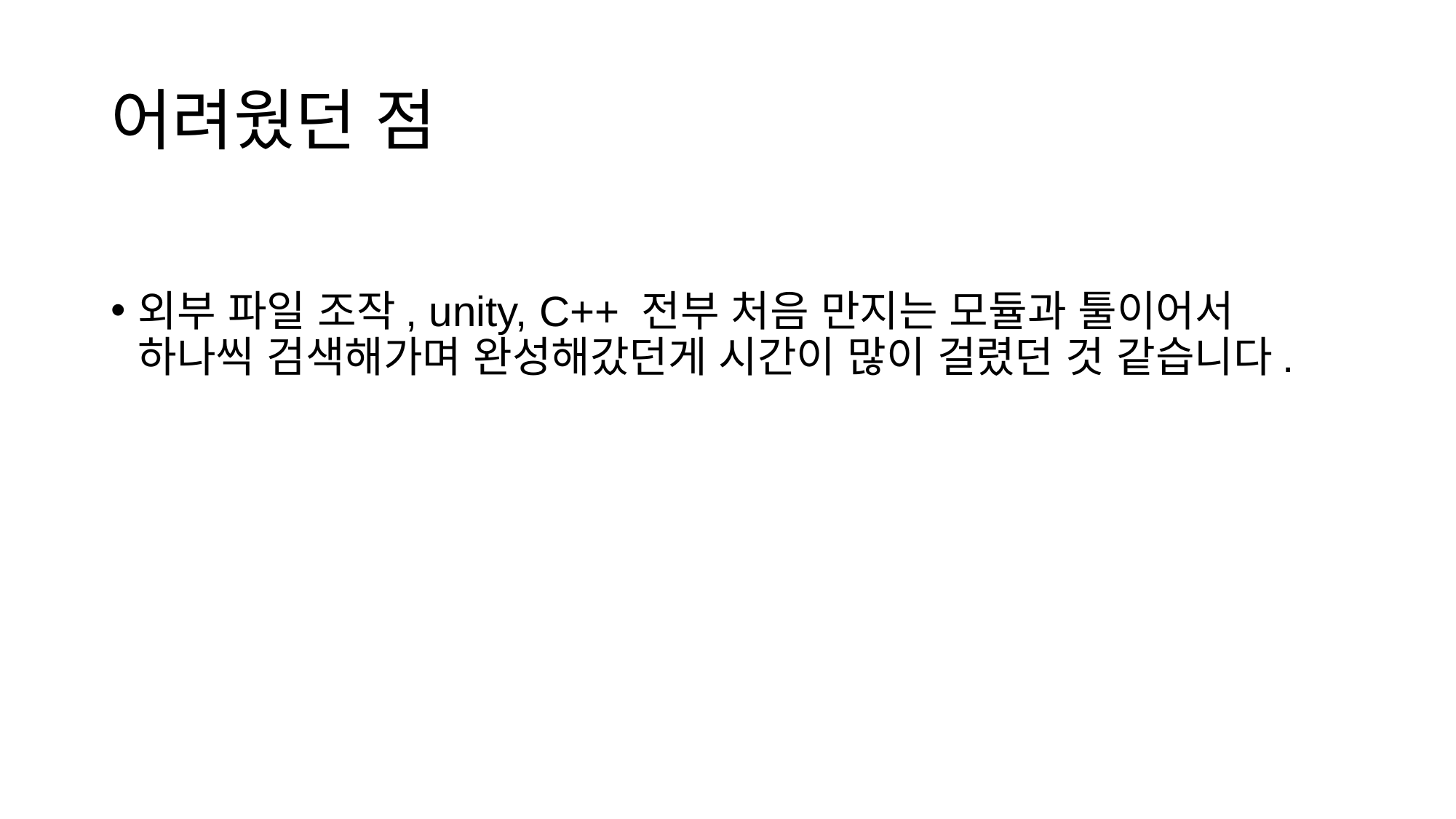

# 어려웠던 점

외부 파일 조작, unity, C++ 전부 처음 만지는 모듈과 툴이어서 하나씩 검색해가며 완성해갔던게 시간이 많이 걸렸던 것 같습니다.